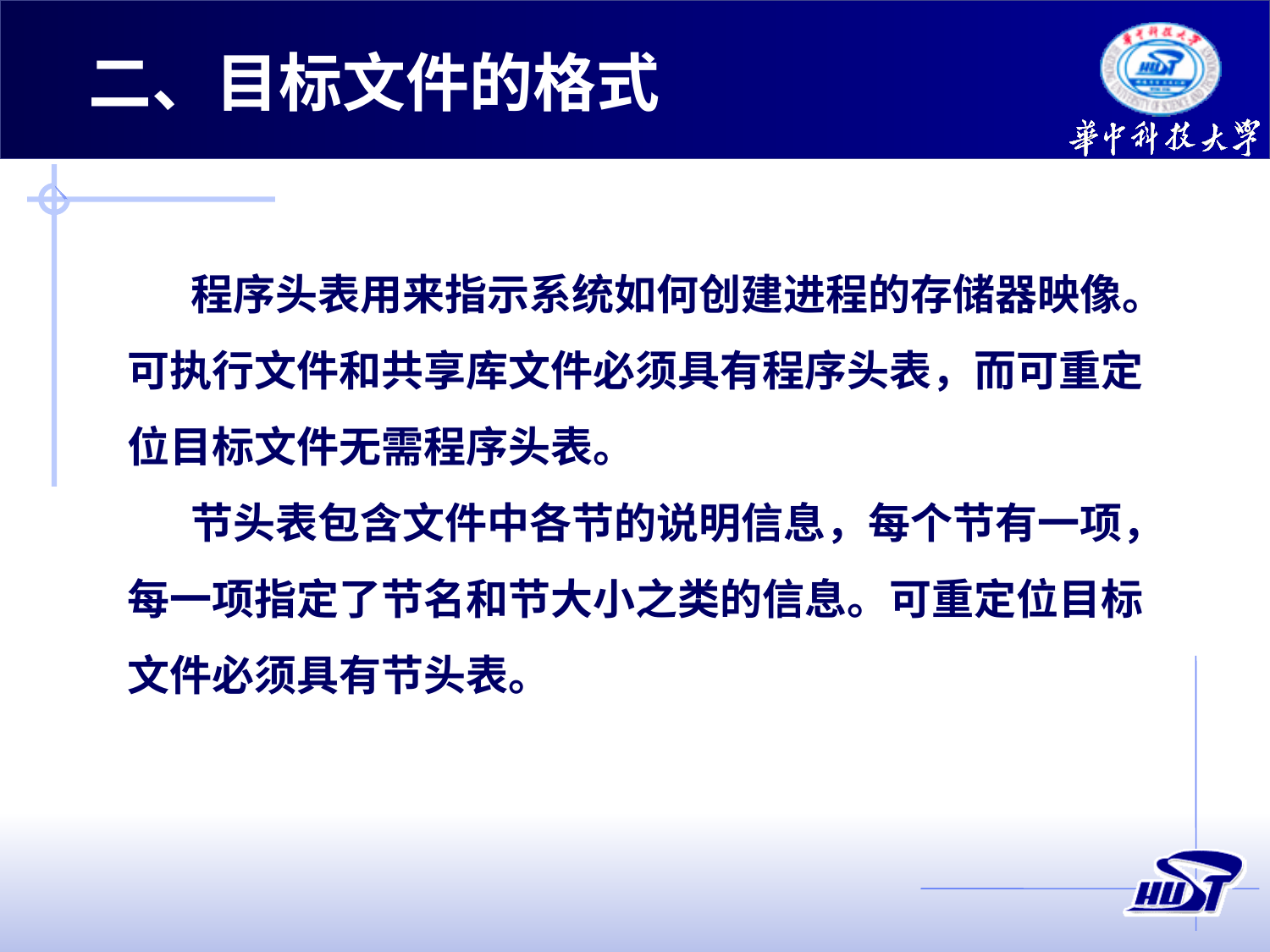

二、目标文件的格式
程序头表用来指示系统如何创建进程的存储器映像。可执行文件和共享库文件必须具有程序头表，而可重定位目标文件无需程序头表。
节头表包含文件中各节的说明信息，每个节有一项，每一项指定了节名和节大小之类的信息。可重定位目标文件必须具有节头表。